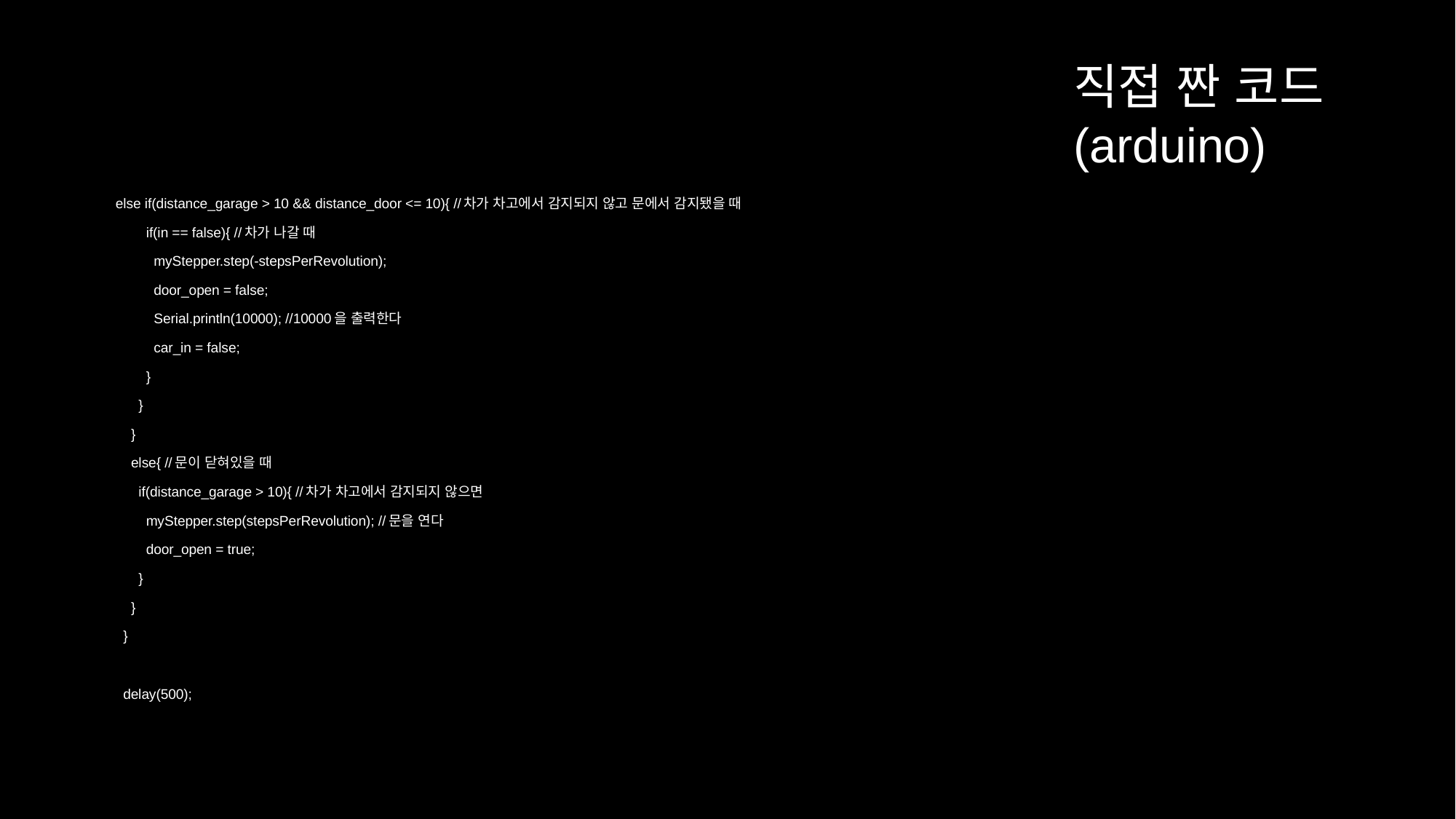

직접 짠 코드
(arduino)
else if(distance_garage > 10 && distance_door <= 10){ //차가 차고에서 감지되지 않고 문에서 감지됐을 때
        if(in == false){ //차가 나갈 때
          myStepper.step(-stepsPerRevolution);
          door_open = false;
          Serial.println(10000); //10000을 출력한다
          car_in = false;
        }
      }
    }
    else{ //문이 닫혀있을 때
      if(distance_garage > 10){ //차가 차고에서 감지되지 않으면
        myStepper.step(stepsPerRevolution); //문을 연다
        door_open = true;
      }
    }
  }

  delay(500);